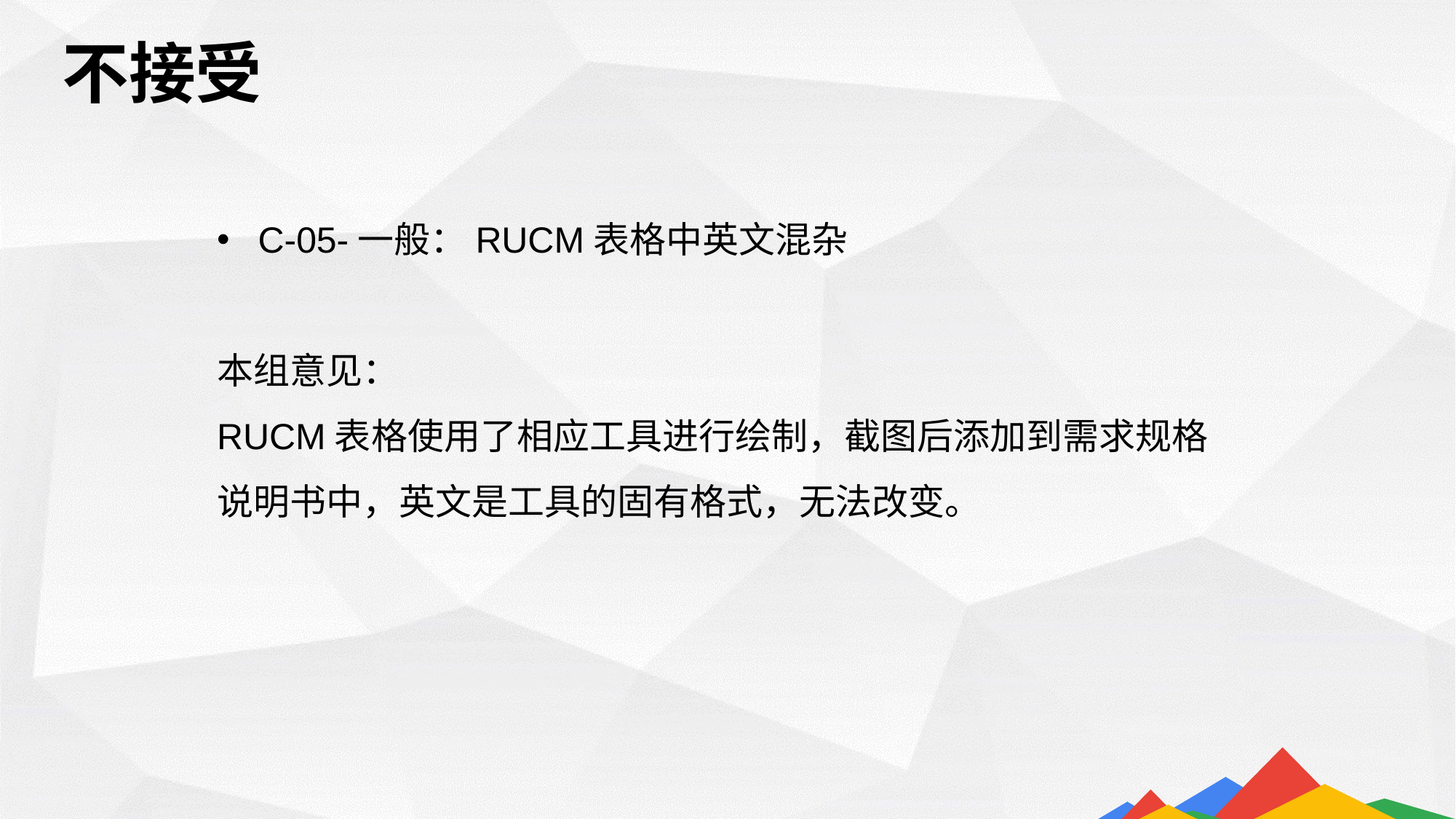

不接受
C-05-一般：RUCM表格中英文混杂

本组意见：
RUCM表格使用了相应工具进行绘制，截图后添加到需求规格说明书中，英文是工具的固有格式，无法改变。